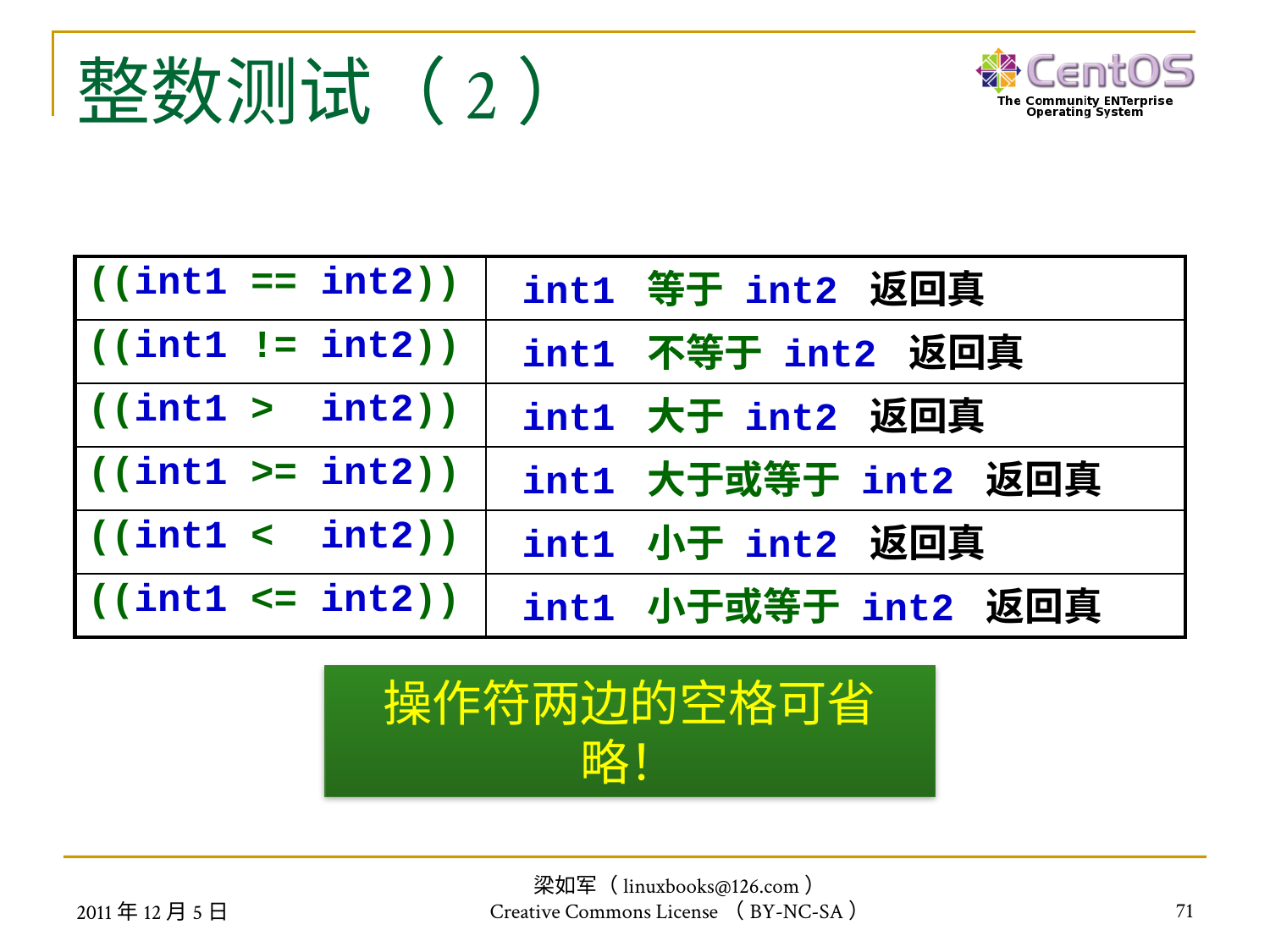

# 整数测试（2）
| ((int1 == int2)) | int1 等于 int2 返回真 |
| --- | --- |
| ((int1 != int2)) | int1 不等于 int2 返回真 |
| ((int1 > int2)) | int1 大于 int2 返回真 |
| ((int1 >= int2)) | int1 大于或等于 int2 返回真 |
| ((int1 < int2)) | int1 小于 int2 返回真 |
| ((int1 <= int2)) | int1 小于或等于 int2 返回真 |
操作符两边的空格可省略！
梁如军（linuxbooks@126.com）
Creative Commons License（BY-NC-SA）
2011年12月5日
71